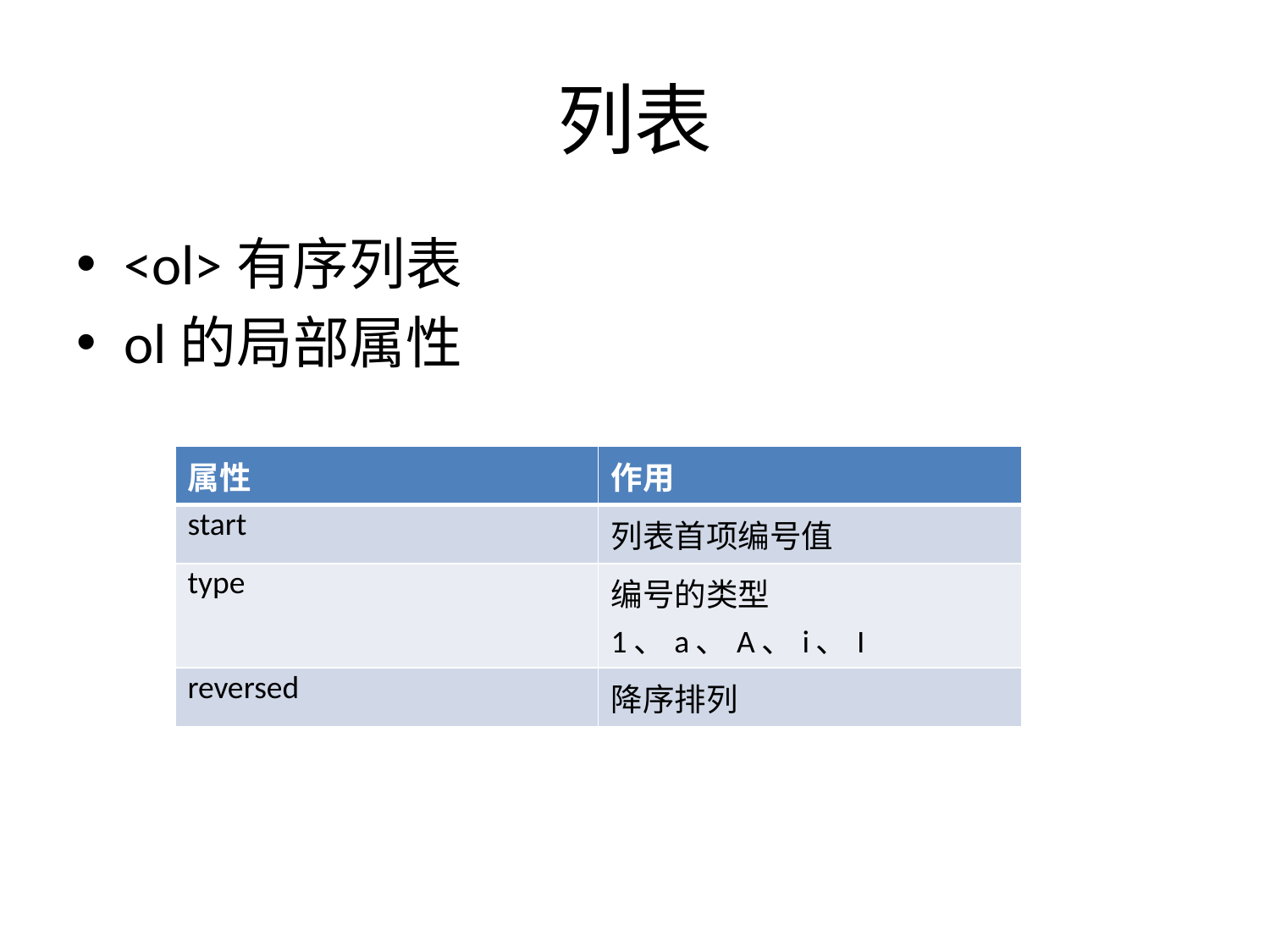

# 列表
<ol>有序列表
ol的局部属性

| 属性 | 作用 |
| --- | --- |
| start | 列表首项编号值 |
| type | 编号的类型 1、a、A、i、I |
| reversed | 降序排列 |